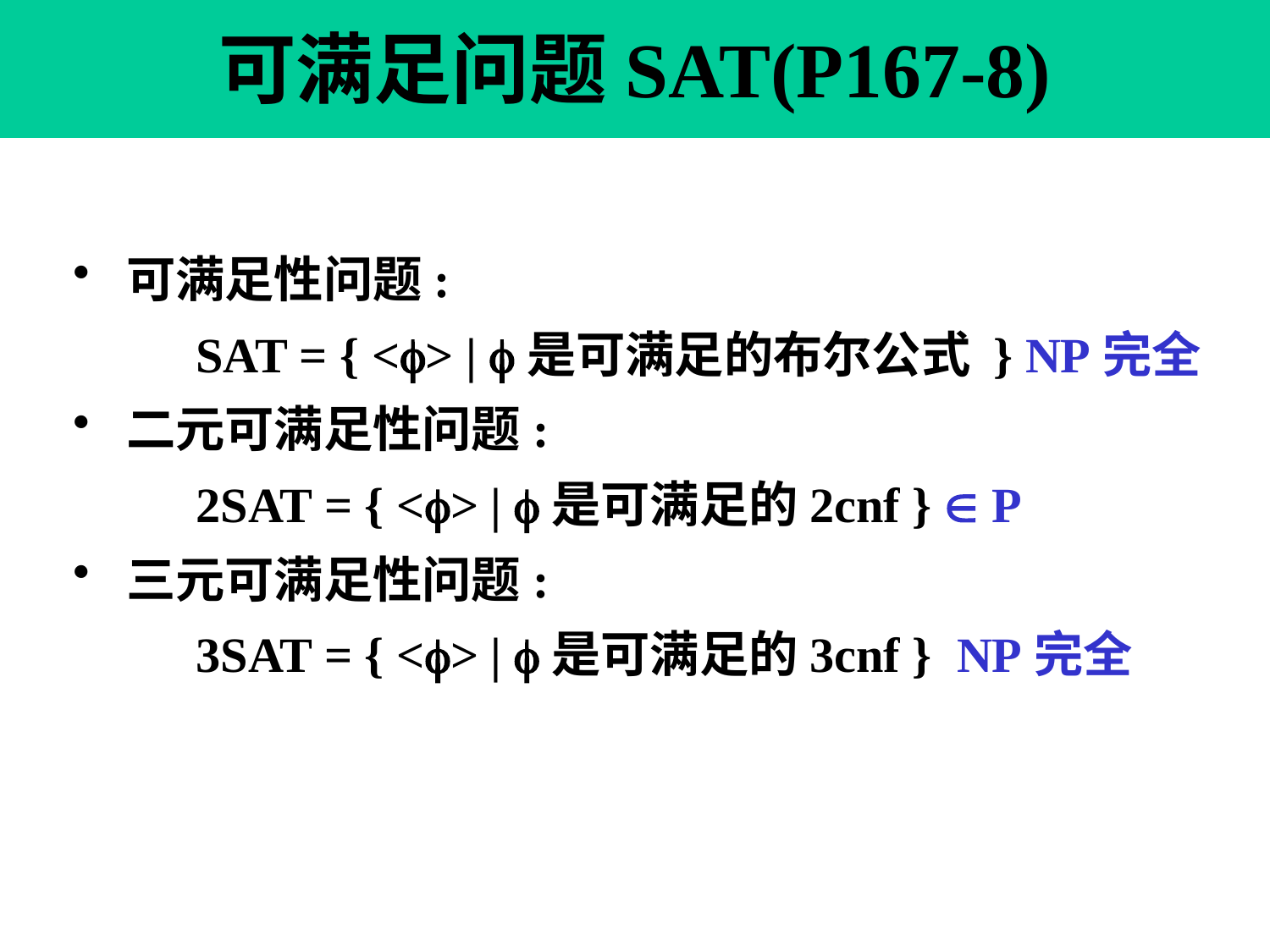

# 可满足问题SAT(P167-8)
 可满足性问题:
          SAT = { <φ> | φ是可满足的布尔公式 } NP完全
 二元可满足性问题:
          2SAT = { <φ> | φ是可满足的2cnf } ∈ P
 三元可满足性问题:
          3SAT = { <φ> | φ是可满足的3cnf }  NP完全